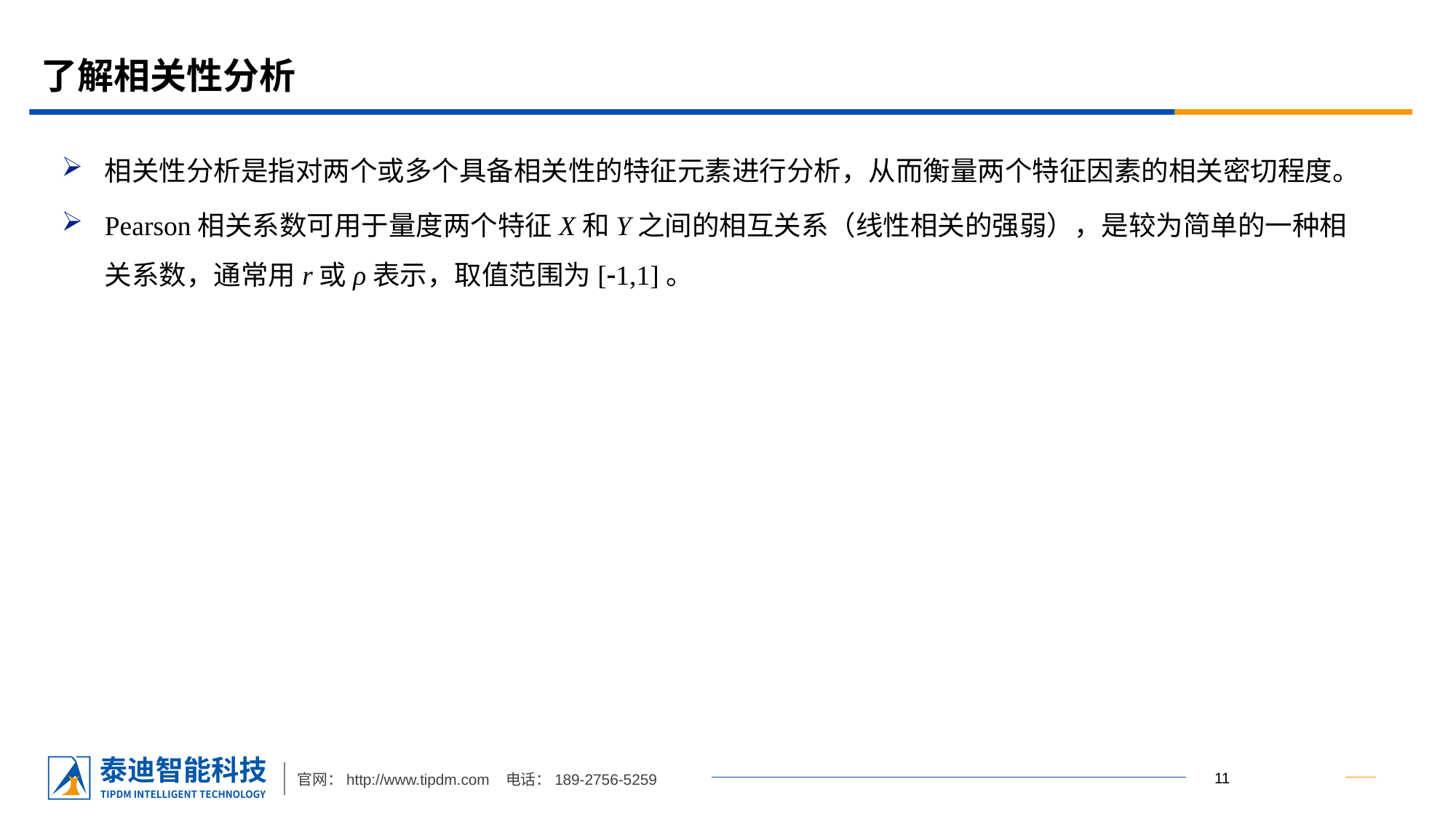

# 了解相关性分析

相关性分析是指对两个或多个具备相关性的特征元素进行分析，从而衡量两个特征因素的相关密切程度。
Pearson相关系数可用于量度两个特征X和Y之间的相互关系（线性相关的强弱），是较为简单的一种相关系数，通常用r或ρ表示，取值范围为[−1,1]。